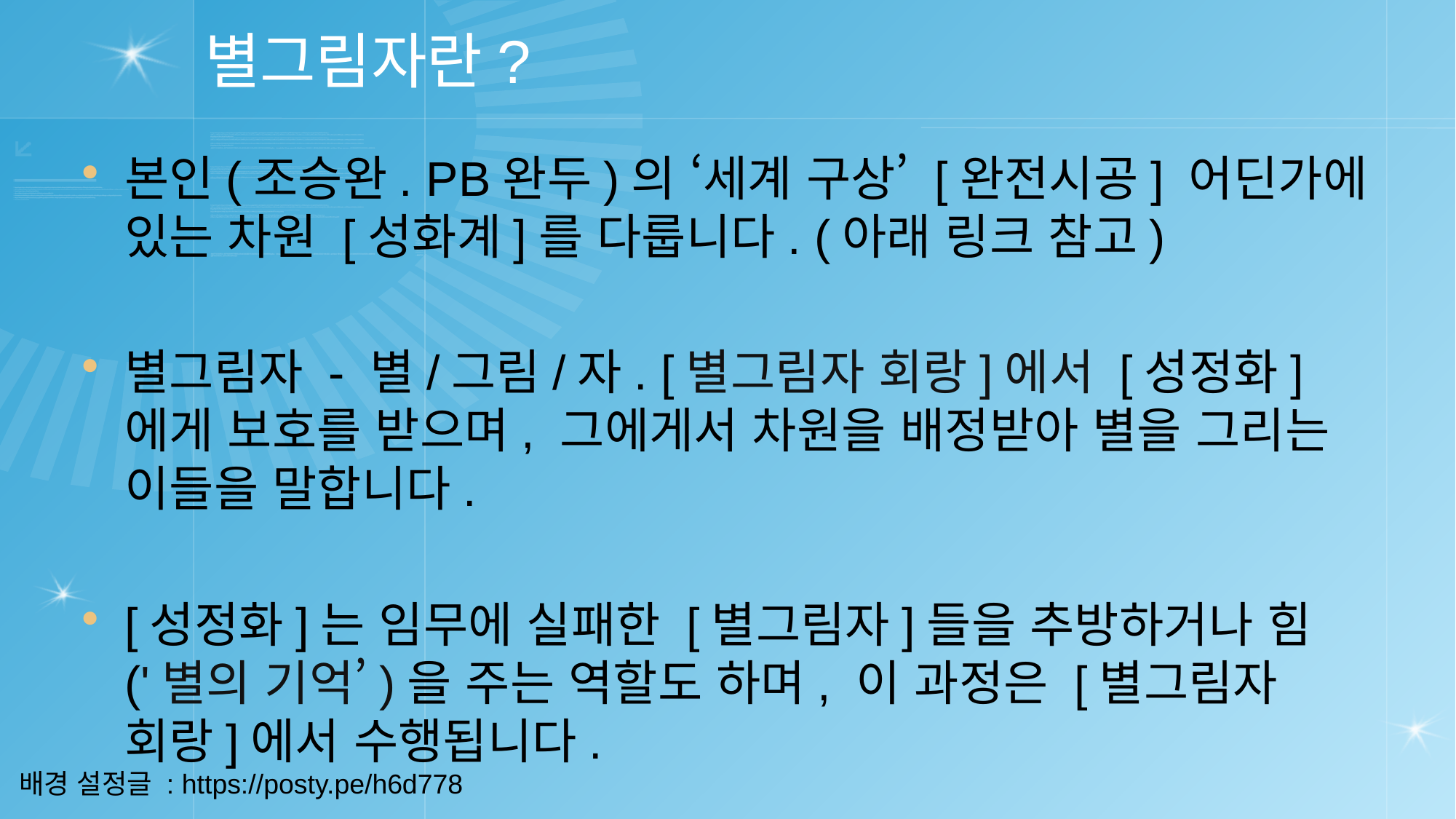

# 별그림자란?
본인(조승완. PB완두)의 ‘세계 구상’ [완전시공] 어딘가에 있는 차원 [성화계]를 다룹니다. (아래 링크 참고)

별그림자 - 별/그림/자. [별그림자 회랑]에서 [성정화]에게 보호를 받으며, 그에게서 차원을 배정받아 별을 그리는 이들을 말합니다.

[성정화]는 임무에 실패한 [별그림자]들을 추방하거나 힘('별의 기억’)을 주는 역할도 하며, 이 과정은 [별그림자 회랑]에서 수행됩니다.

배경 설정글 : https://posty.pe/h6d778